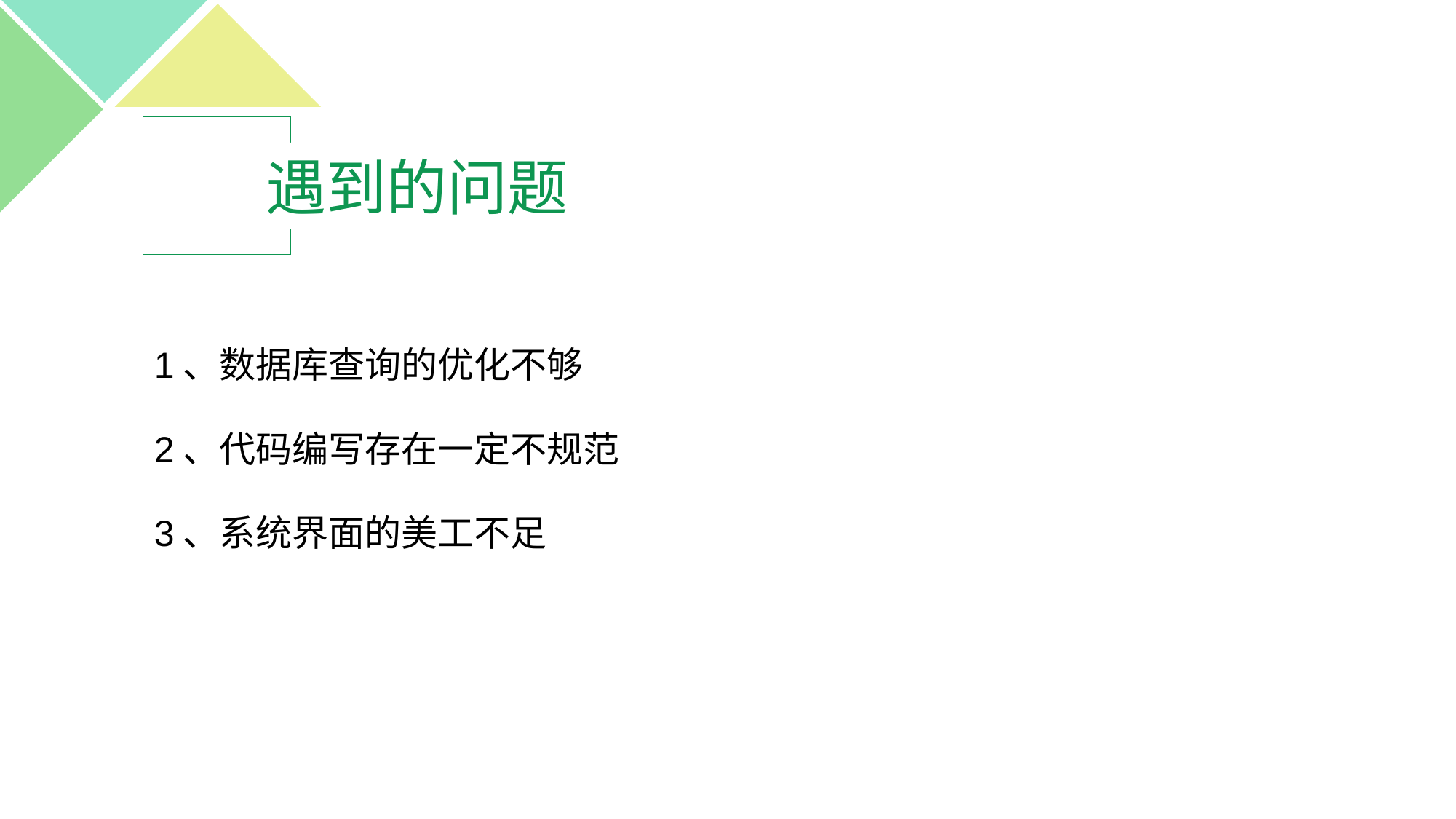

遇到的问题
1、数据库查询的优化不够
2、代码编写存在一定不规范
3、系统界面的美工不足